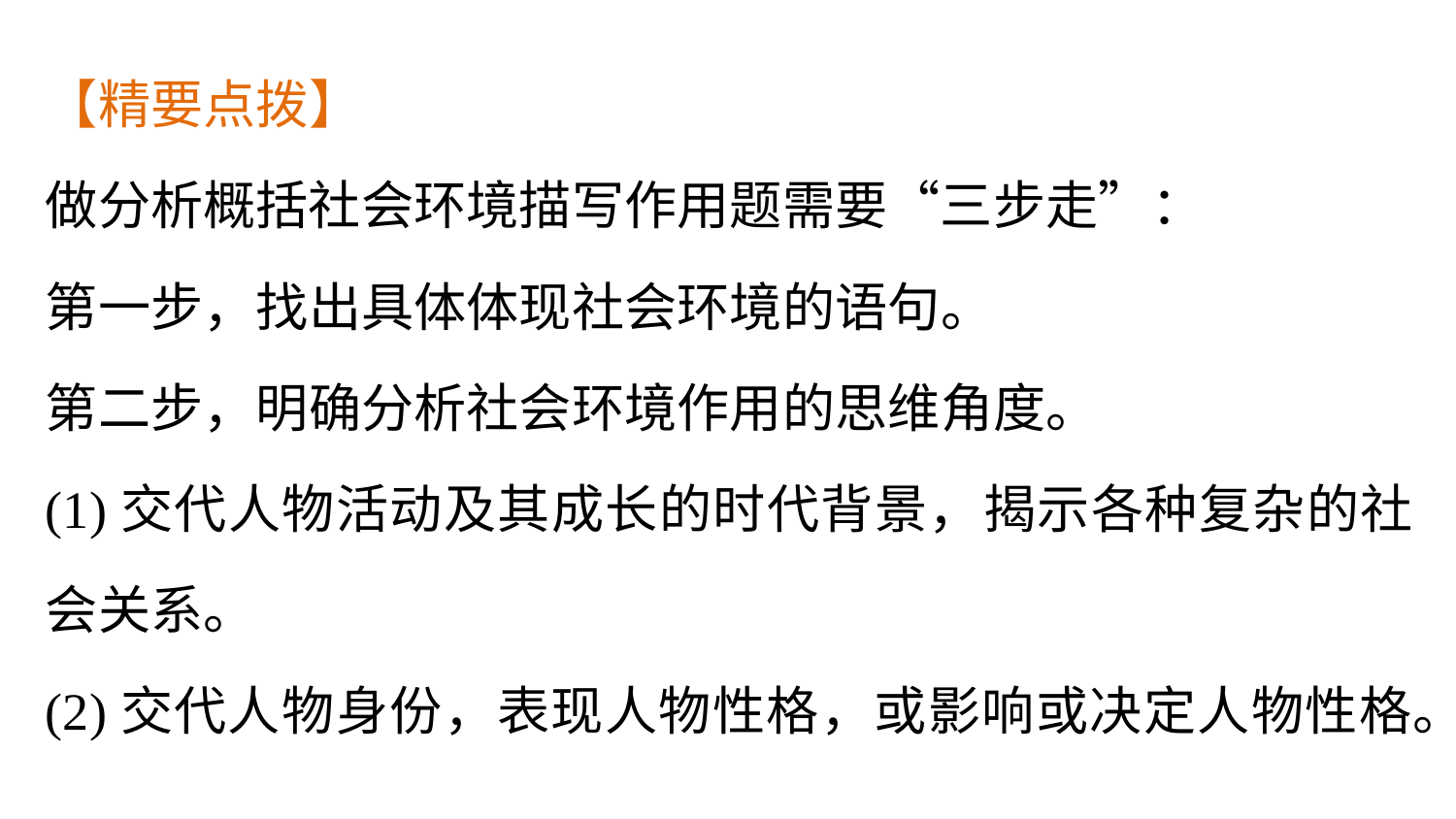

【精要点拨】
做分析概括社会环境描写作用题需要“三步走”：
第一步，找出具体体现社会环境的语句。
第二步，明确分析社会环境作用的思维角度。
(1)交代人物活动及其成长的时代背景，揭示各种复杂的社会关系。
(2)交代人物身份，表现人物性格，或影响或决定人物性格。